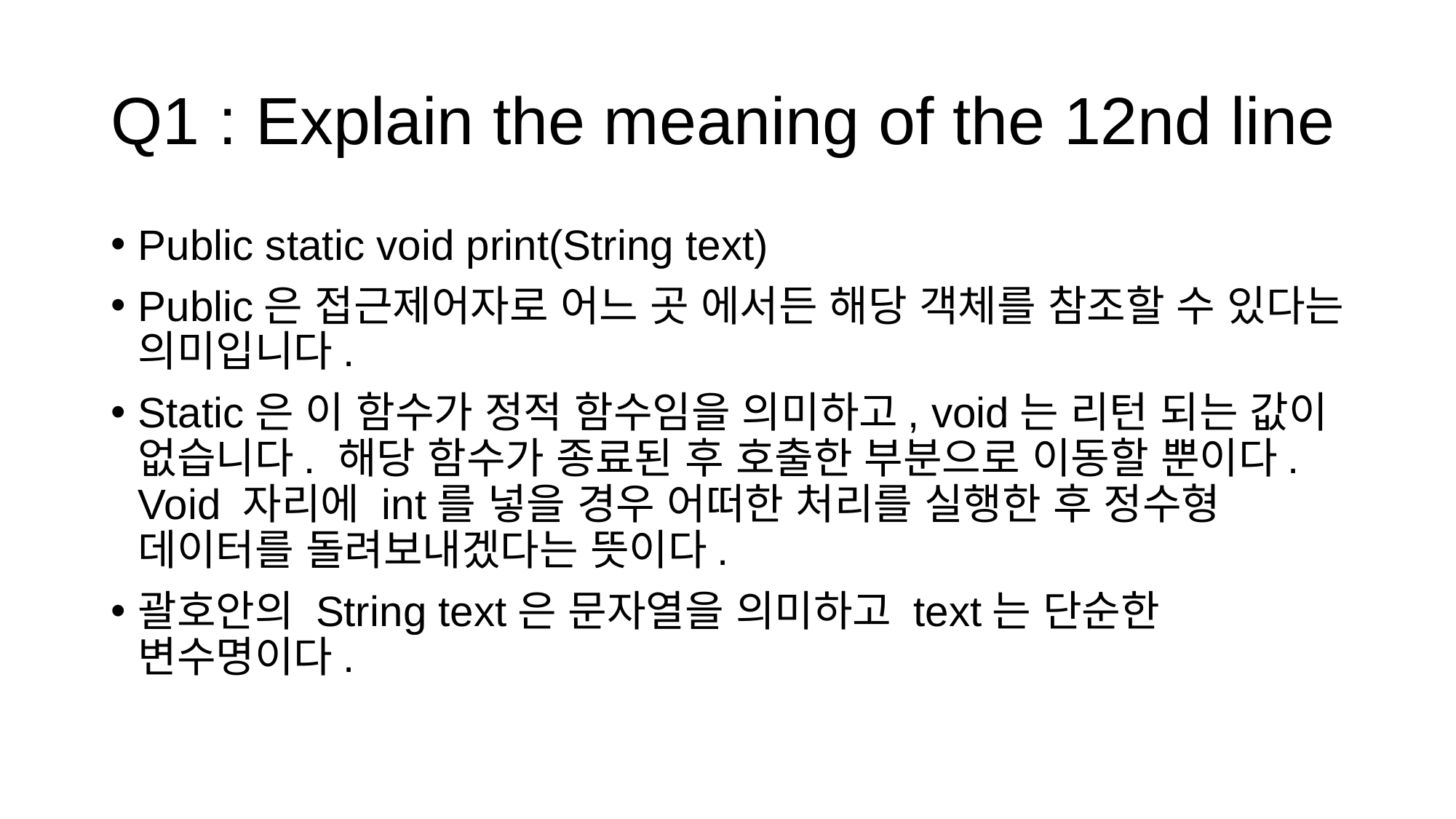

# Q1 : Explain the meaning of the 12nd line
Public static void print(String text)
Public은 접근제어자로 어느 곳 에서든 해당 객체를 참조할 수 있다는 의미입니다.
Static은 이 함수가 정적 함수임을 의미하고, void는 리턴 되는 값이 없습니다. 해당 함수가 종료된 후 호출한 부분으로 이동할 뿐이다. Void 자리에 int를 넣을 경우 어떠한 처리를 실행한 후 정수형 데이터를 돌려보내겠다는 뜻이다.
괄호안의 String text은 문자열을 의미하고 text는 단순한 변수명이다.